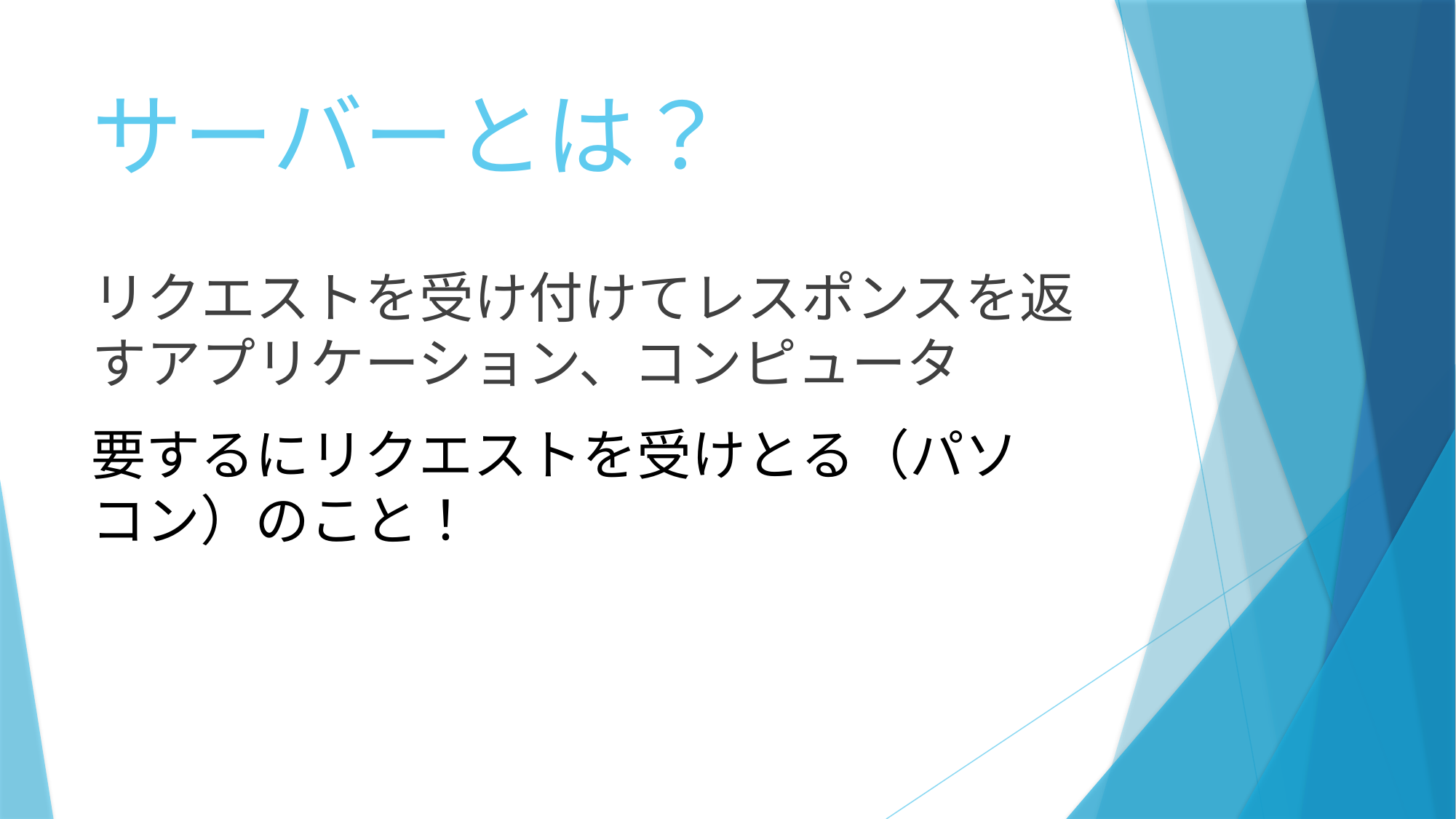

# サーバーとは？
リクエストを受け付けてレスポンスを返すアプリケーション、コンピュータ

要するにリクエストを受けとる（パソコン）のこと！